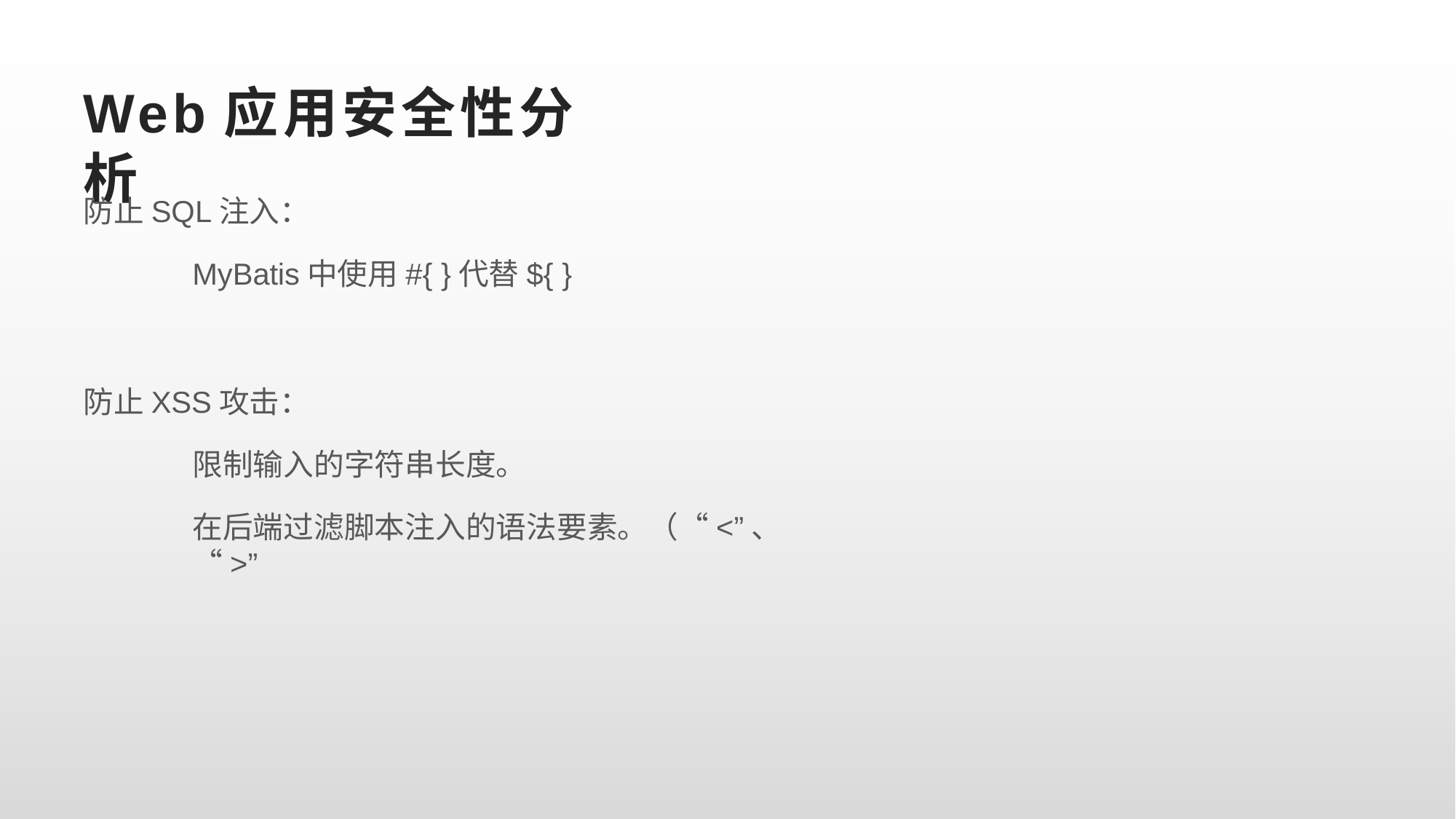

# Web应用安全性分析
防止SQL注入：
MyBatis中使用#{ }代替${ }

防止XSS攻击：
限制输入的字符串长度。
在后端过滤脚本注入的语法要素。（“<”、“>”